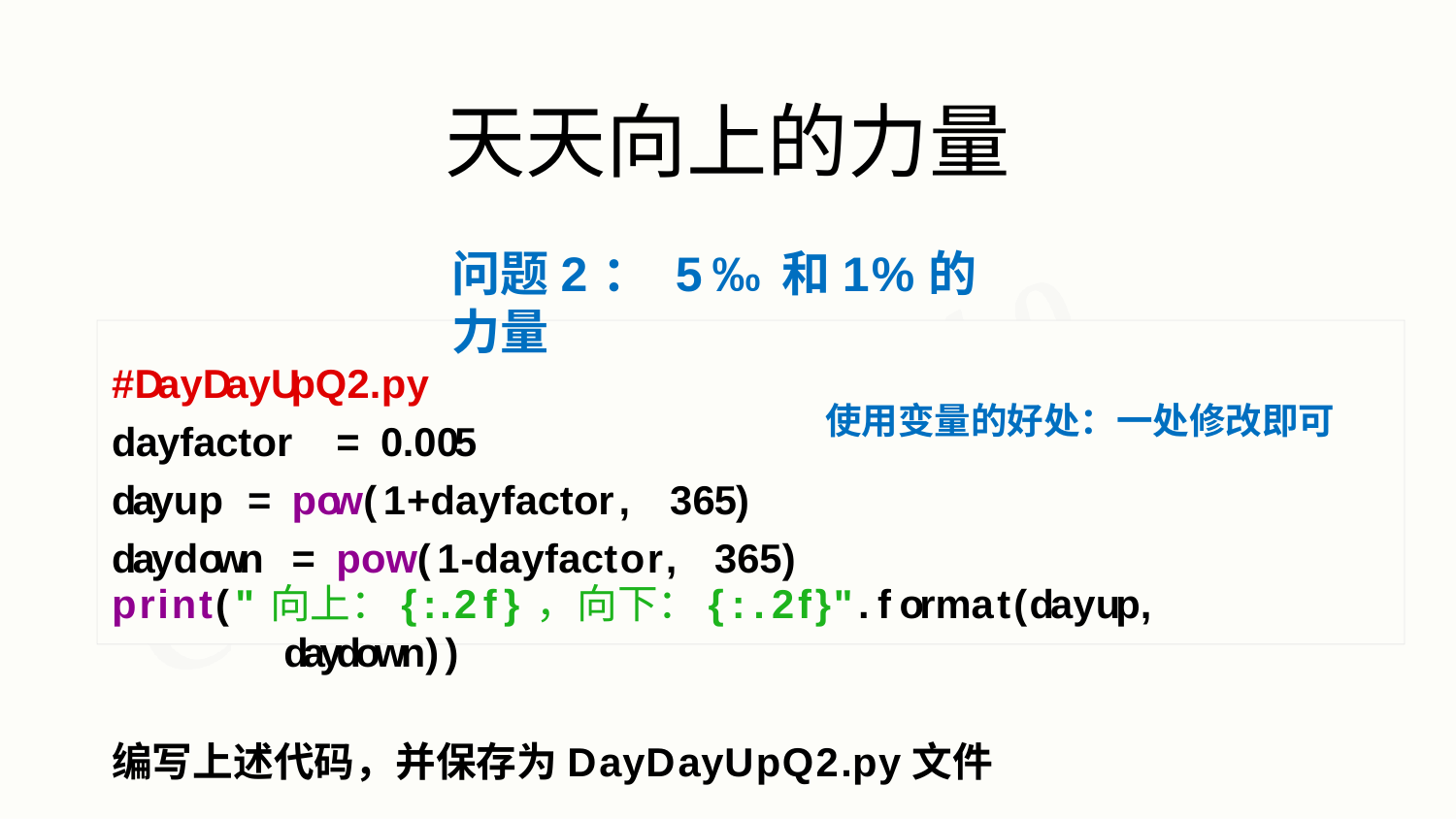

# 天天向上的力量
问题2： 5‰和1%的力量

#DayDayUpQ2.py dayfactor	=	0.005
dayup	=	pow(1+dayfactor,	365) daydown	=	pow(1-dayfactor,	365)
使用变量的好处：一处修改即可

print("向上：{:.2f}，向下：{:.2f}".format(dayup,	daydown))

编写上述代码，并保存为DayDayUpQ2.py文件